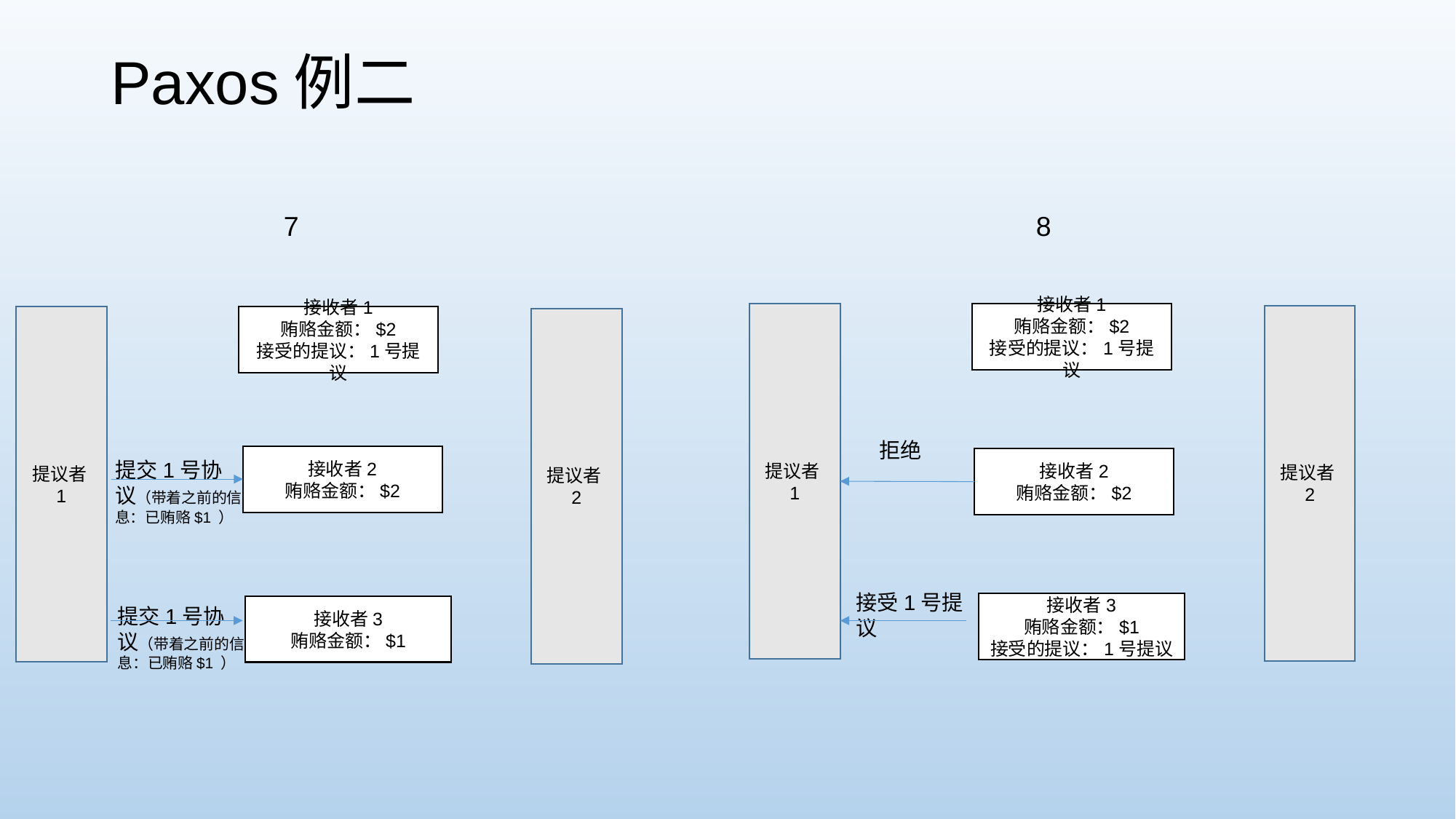

# Paxos例二
7
8

接收者1
贿赂金额：$2
接受的提议：1号提议

提议者1
提议者2

接收者1
贿赂金额：$2
接受的提议：1号提议

提议者1
提议者2
拒绝

接收者2
贿赂金额：$2

接收者2
贿赂金额：$2

提交1号协议（带着之前的信息：已贿赂$1 ）
接受1号提议

接收者3
贿赂金额：$1
接受的提议：1号提议

接收者3
贿赂金额：$1

提交1号协议（带着之前的信息：已贿赂$1 ）